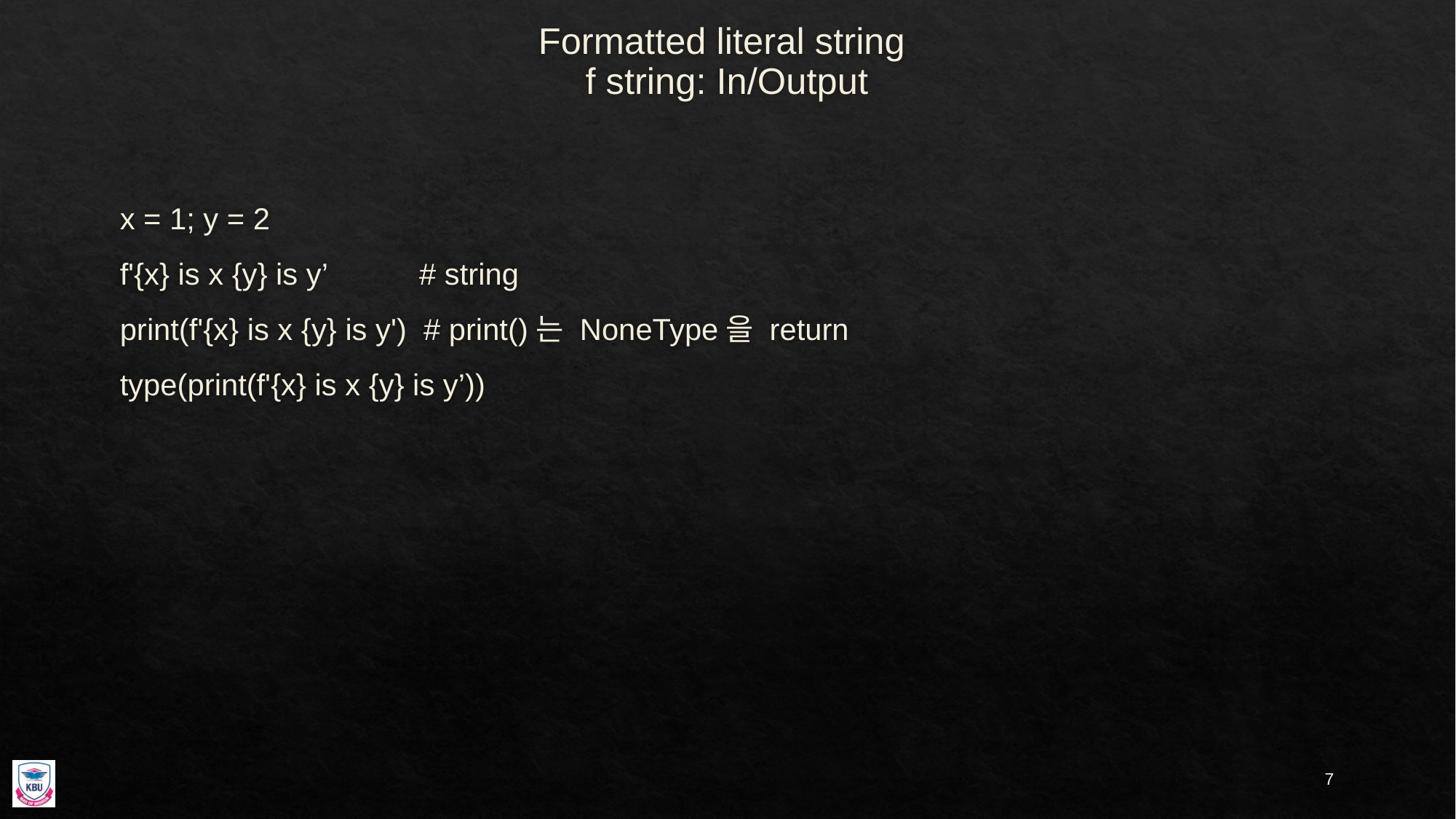

# Formatted literal string f string: In/Output
x = 1; y = 2
f'{x} is x {y} is y’           # string
print(f'{x} is x {y} is y')  # print()는 NoneType을 return
type(print(f'{x} is x {y} is y’))
7